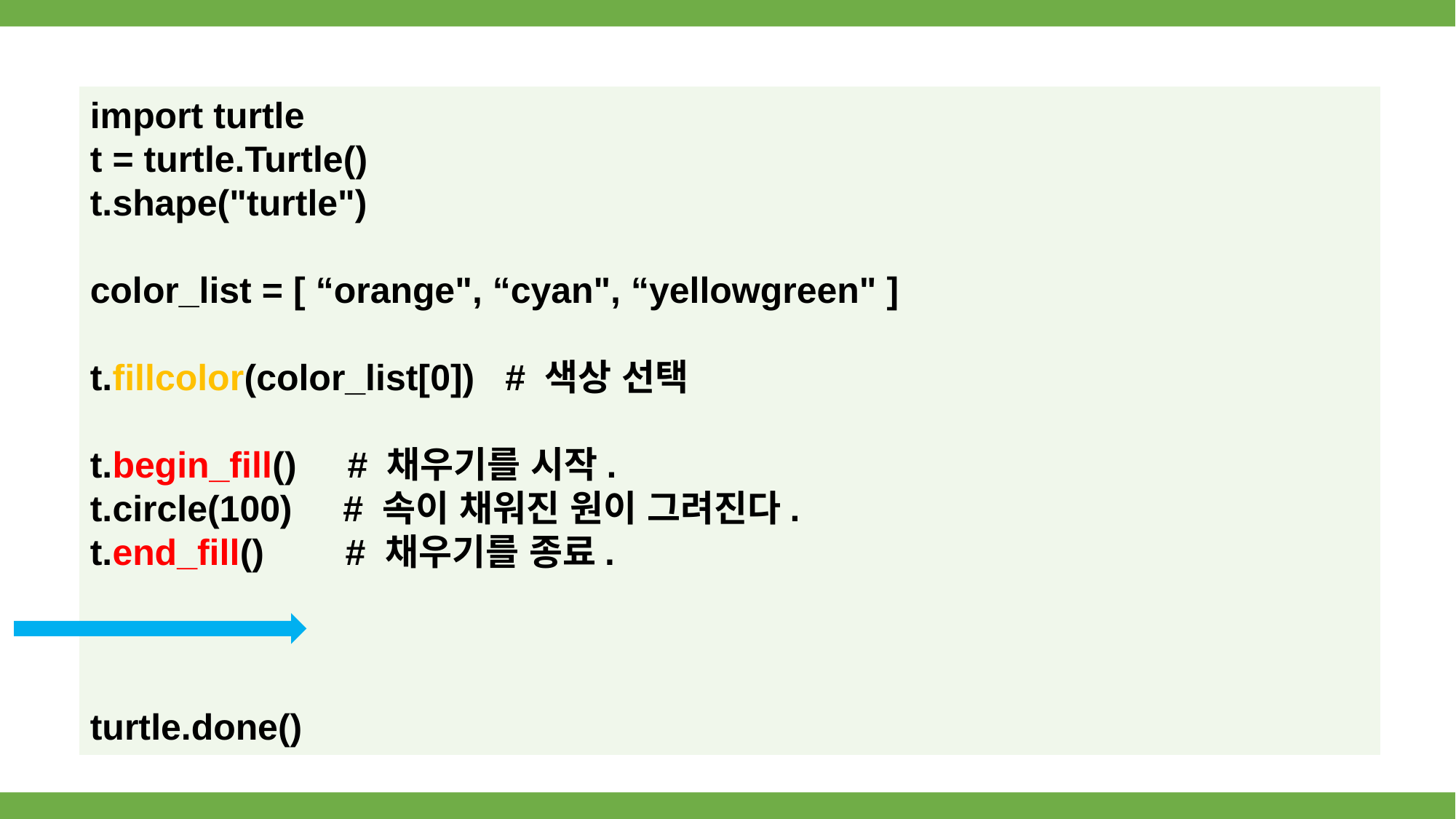

import turtle
t = turtle.Turtle()
t.shape("turtle")

color_list = [ “orange", “cyan", “yellowgreen" ]

t.fillcolor(color_list[0])   # 색상 선택

t.begin_fill()     # 채우기를 시작.
t.circle(100)     # 속이 채워진 원이 그려진다.
t.end_fill()        # 채우기를 종료.

turtle.done()